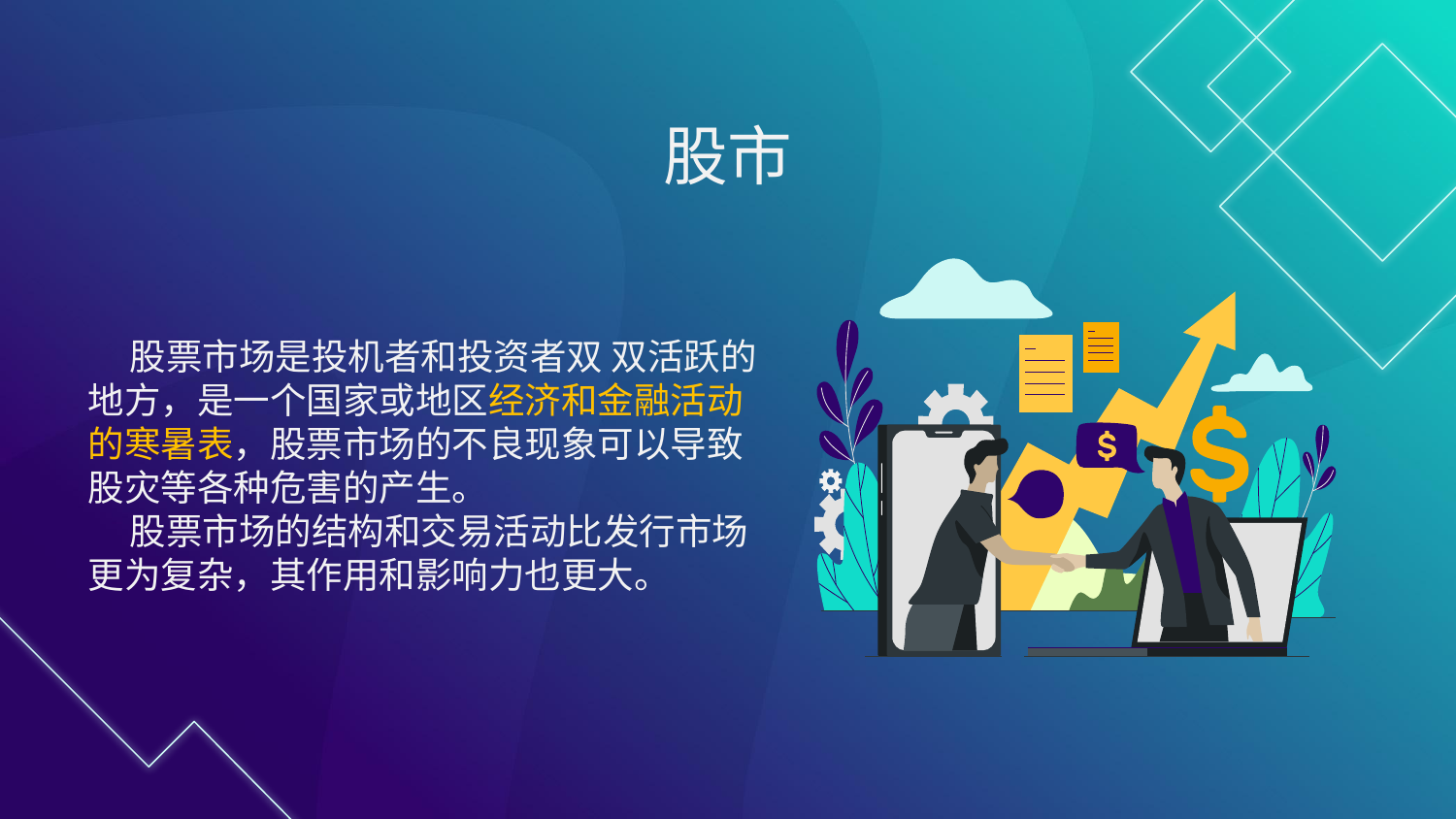

# 股市
    股票市场是投机者和投资者双 双活跃的地方，是一个国家或地区经济和金融活动的寒暑表，股票市场的不良现象可以导致股灾等各种危害的产生。
    股票市场的结构和交易活动比发行市场更为复杂，其作用和影响力也更大。